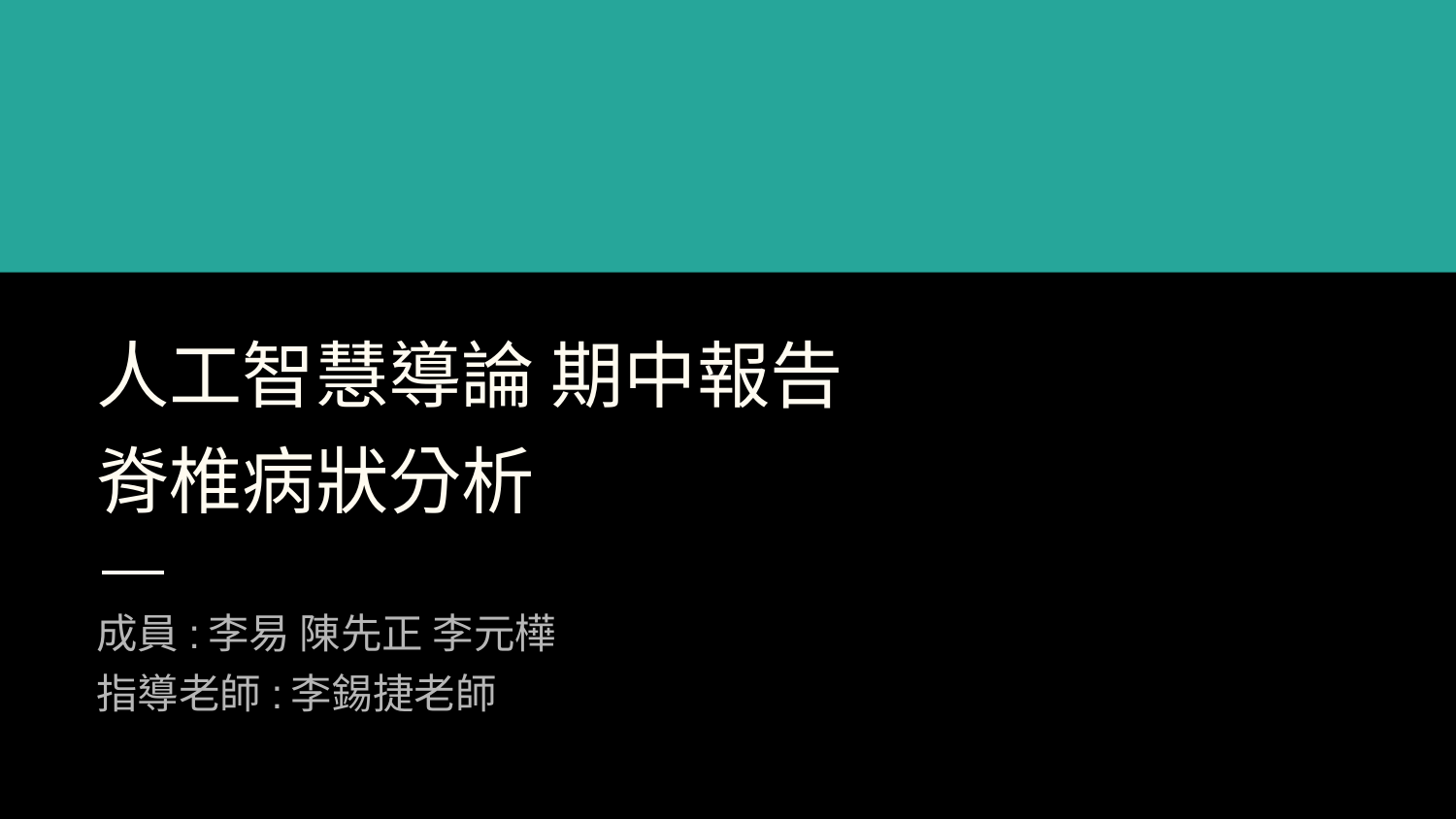

# 人工智慧導論 期中報告
脊椎病狀分析
成員:李易 陳先正 李元樺
指導老師:李錫捷老師